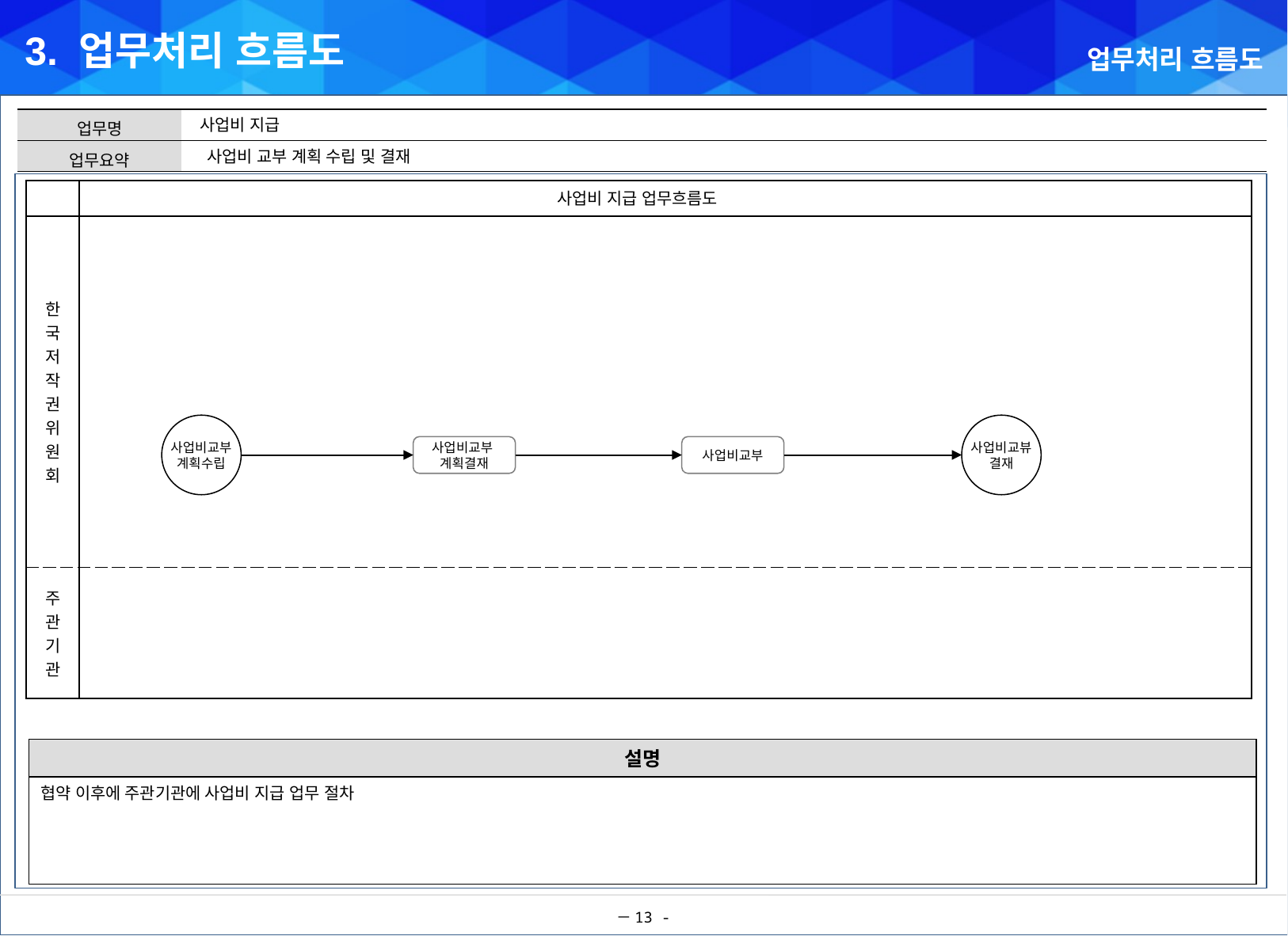

3. 업무처리 흐름도
업무처리 흐름도
사업비 지급
사업비 교부 계획 수립 및 결재
|  |  |
| --- | --- |
| 한 국 저 작 권 위 원 회 |  |
| 주 관 기 관 |  |
사업비 지급 업무흐름도
사업비교부
계획수립
사업비교뷰
결재
사업비교부
계획결재
사업비교부
설명
협약 이후에 주관기관에 사업비 지급 업무 절차